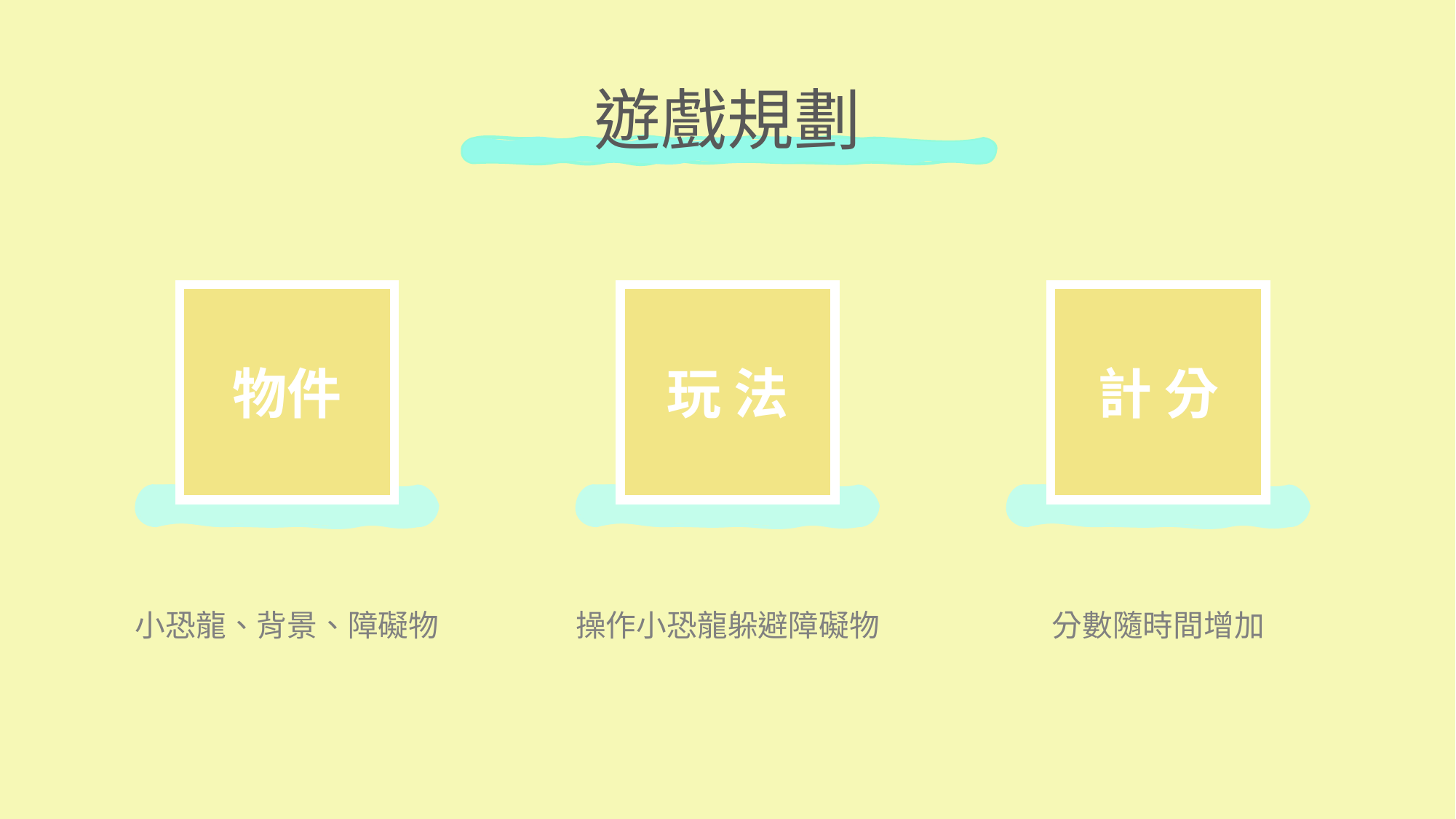

# 遊戲規劃

物件
玩 法
計 分

小恐龍、背景、障礙物
操作小恐龍躲避障礙物
分數隨時間增加